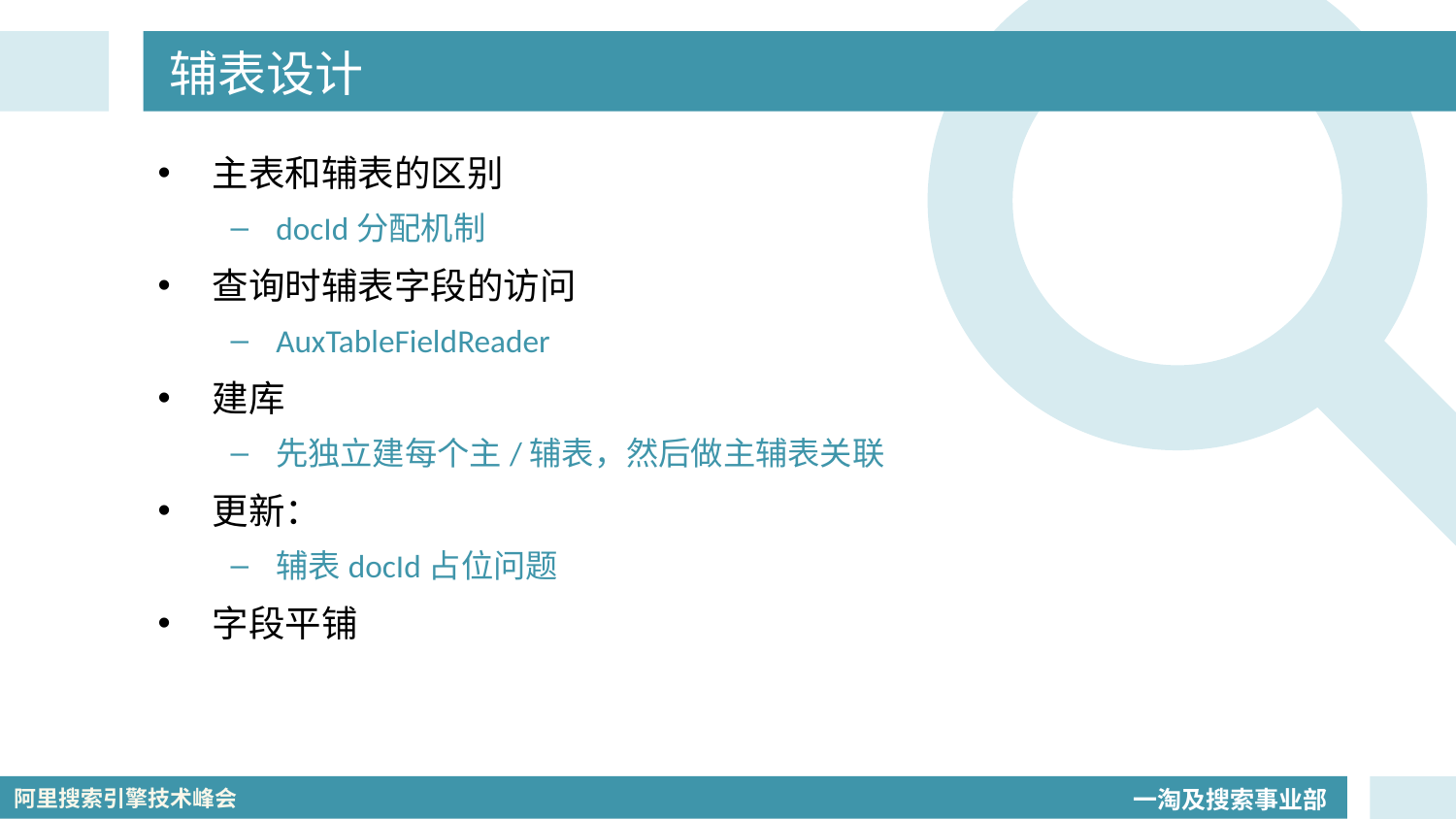

# 辅表设计
主表和辅表的区别
docId分配机制
查询时辅表字段的访问
AuxTableFieldReader
建库
先独立建每个主/辅表，然后做主辅表关联
更新：
辅表docId占位问题
字段平铺